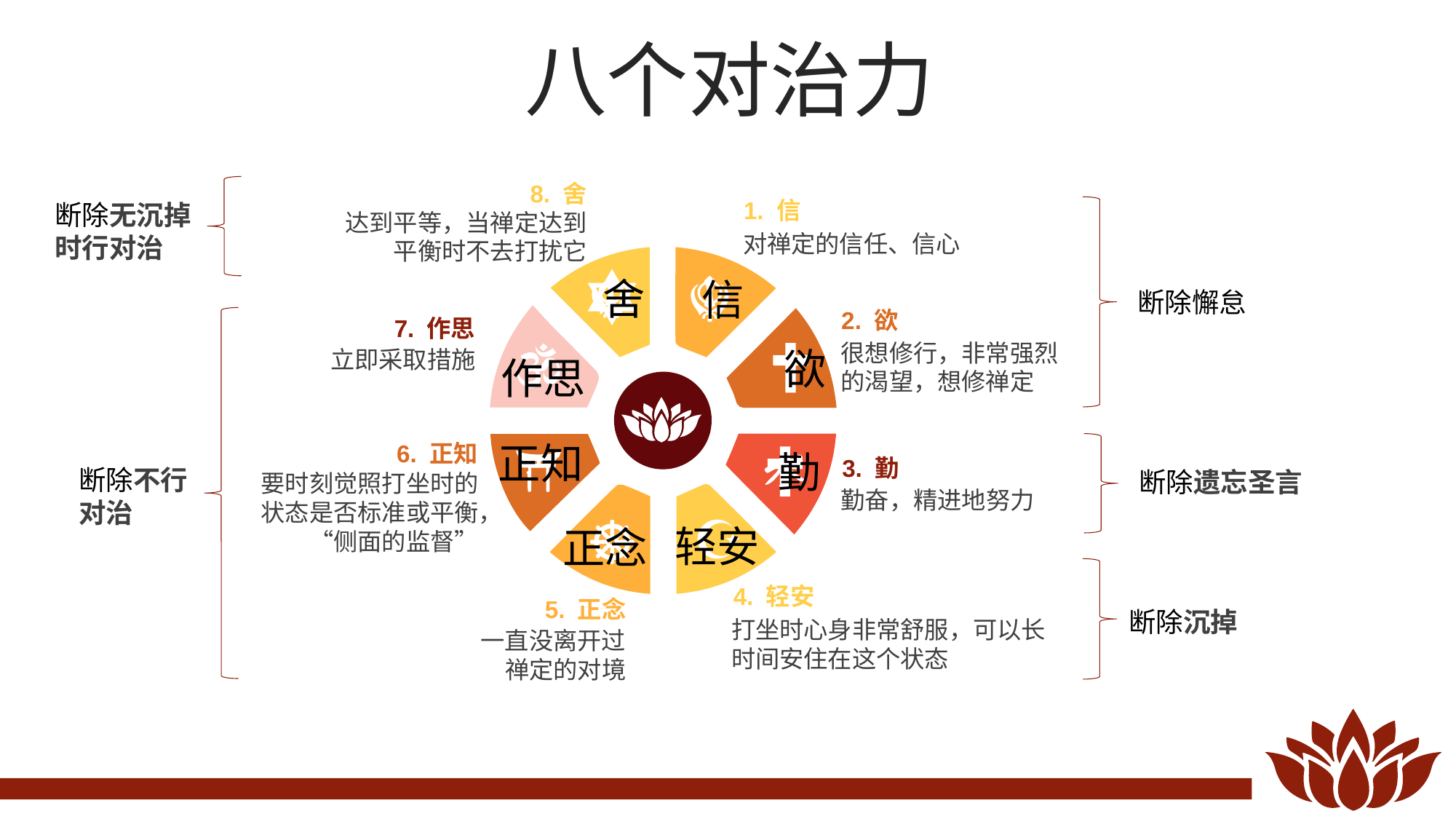

八个对治力
8. 舍
达到平等，当禅定达到平衡时不去打扰它

1. 信
对禅定的信任、信心
断除无沉掉时行对治

舍
信
断除懈怠
2. 欲
很想修行，非常强烈的渴望，想修禅定

7. 作思
立即采取措施
欲

作思

正知
6. 正知
要时刻觉照打坐时的状态是否标准或平衡，“侧面的监督”

勤
3. 勤
勤奋，精进地努力

断除不行对治
断除遗忘圣言

轻安
正念

4. 轻安
打坐时心身非常舒服，可以长时间安住在这个状态
5. 正念
一直没离开过禅定的对境
断除沉掉